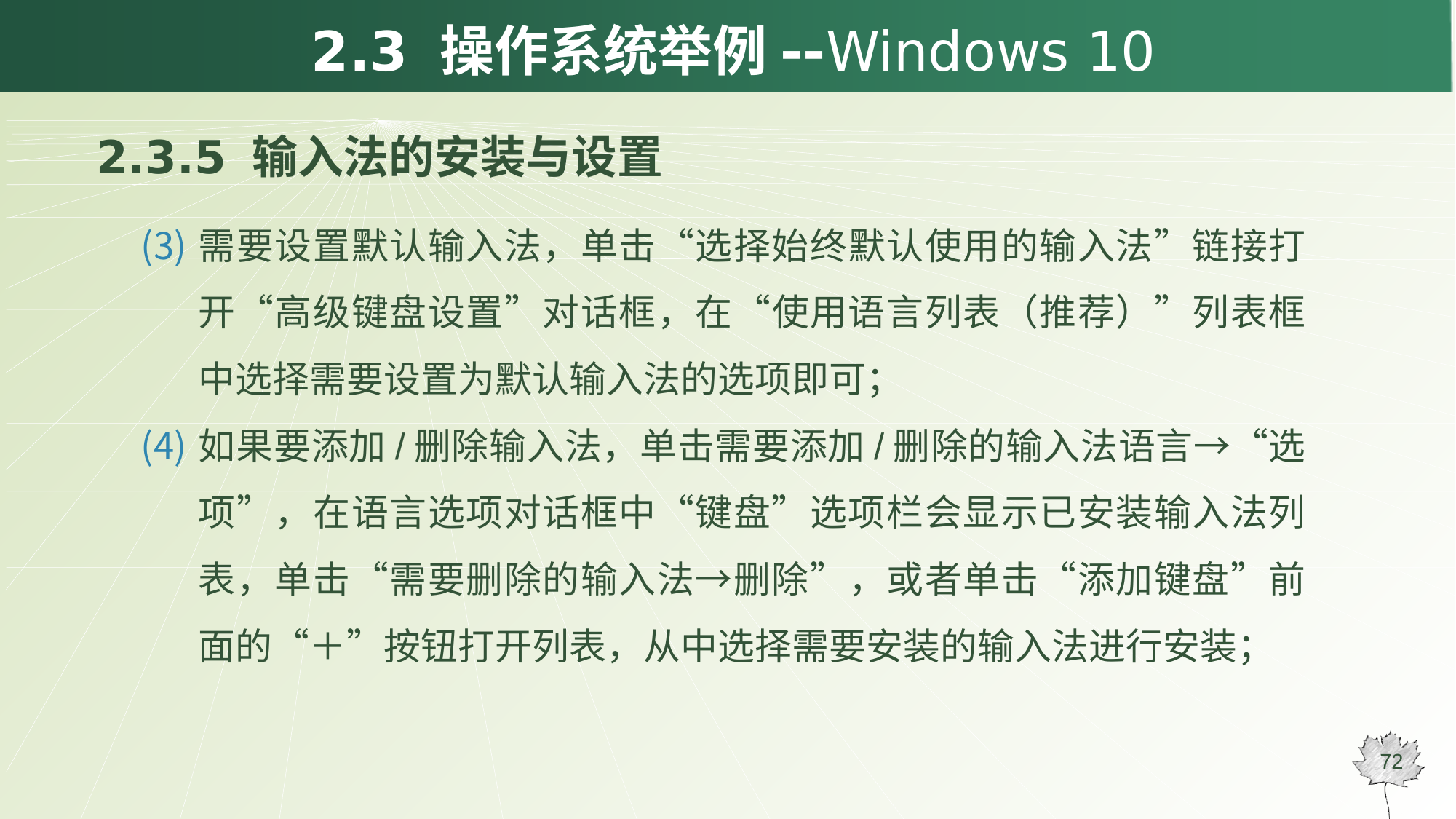

# 2.3 操作系统举例--Windows 10
2.3.5 输入法的安装与设置
需要设置默认输入法，单击“选择始终默认使用的输入法”链接打开“高级键盘设置”对话框，在“使用语言列表（推荐）”列表框中选择需要设置为默认输入法的选项即可；
如果要添加/删除输入法，单击需要添加/删除的输入法语言→“选项”，在语言选项对话框中“键盘”选项栏会显示已安装输入法列表，单击“需要删除的输入法→删除”，或者单击“添加键盘”前面的“＋”按钮打开列表，从中选择需要安装的输入法进行安装；
72